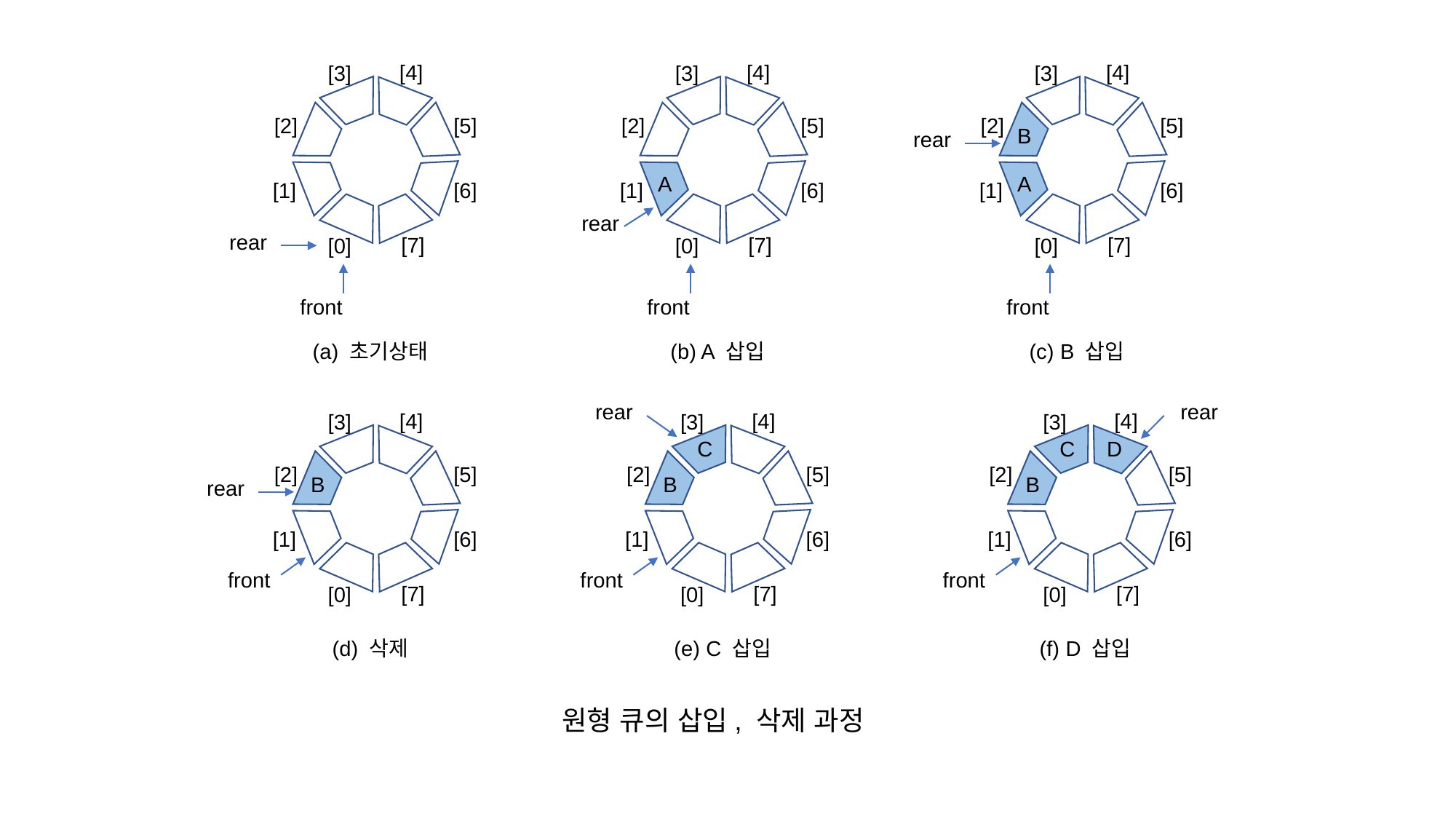

[4]
[4]
[4]
[3]
[3]
[3]

[5]
[5]
[5]
[2]
[2]
[2]
B

rear
A
A

[6]
[6]
[6]
[1]
[1]
[1]

rear
rear
[7]
[7]
[7]
[0]
[0]
[0]
front
front
front
(a) 초기상태
(b) A 삽입
(c) B 삽입
rear
rear
[4]
[4]
[4]
[3]
[3]
[3]
C
C
D

[5]
[5]
[5]
[2]
[2]
[2]
B
B
B

rear

[6]
[6]
[6]
[1]
[1]
[1]

front
front
front
[7]
[7]
[7]
[0]
[0]
[0]
(d) 삭제
(e) C 삽입
(f) D 삽입
원형 큐의 삽입, 삭제 과정